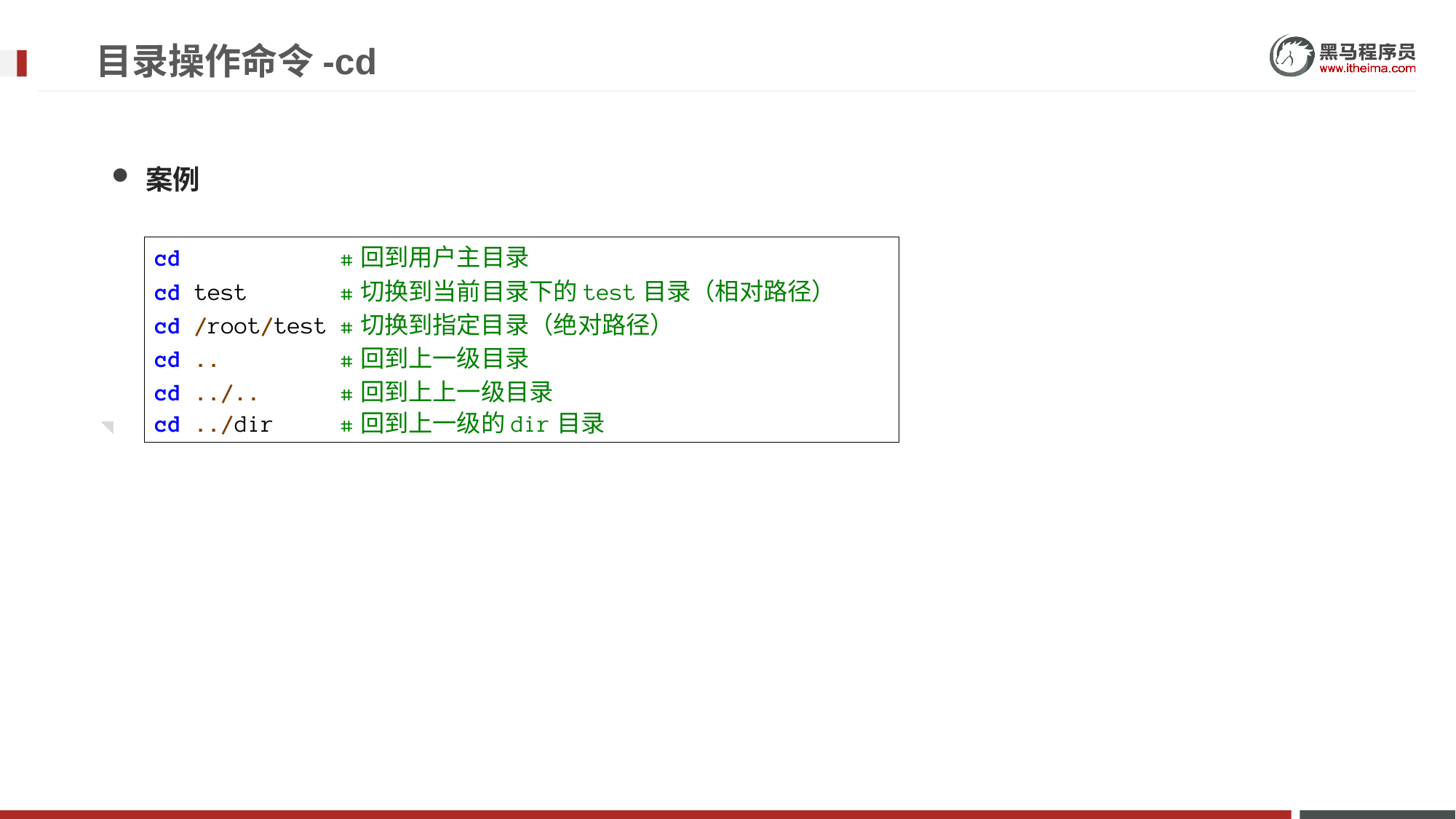

# 目录操作命令-cd
案例
cd            #回到用户主目录
cd test       #切换到当前目录下的test目录（相对路径）
cd /root/test #切换到指定目录（绝对路径）
cd ..         #回到上一级目录
cd ../..      #回到上上一级目录
cd ../dir     #回到上一级的dir目录